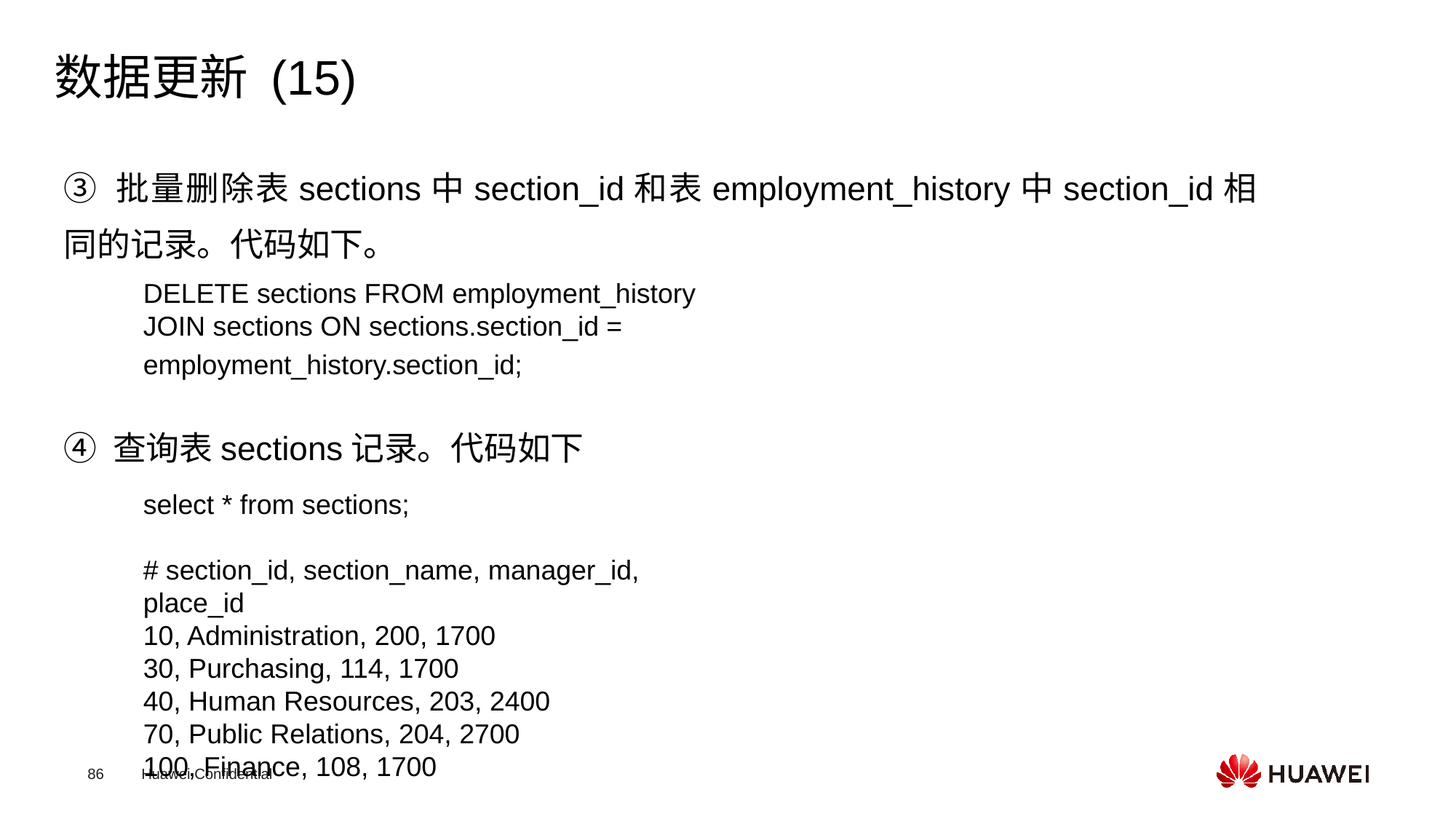

# 数据更新 (15)
③ 批量删除表sections中section_id和表employment_history中section_id相同的记录。代码如下。

④ 查询表sections记录。代码如下
DELETE sections FROM employment_history JOIN sections ON sections.section_id = employment_history.section_id;
select * from sections;                                                   # section_id, section_name, manager_id, place_id10, Administration, 200, 170030, Purchasing, 114, 170040, Human Resources, 203, 240070, Public Relations, 204, 2700100, Finance, 108, 1700